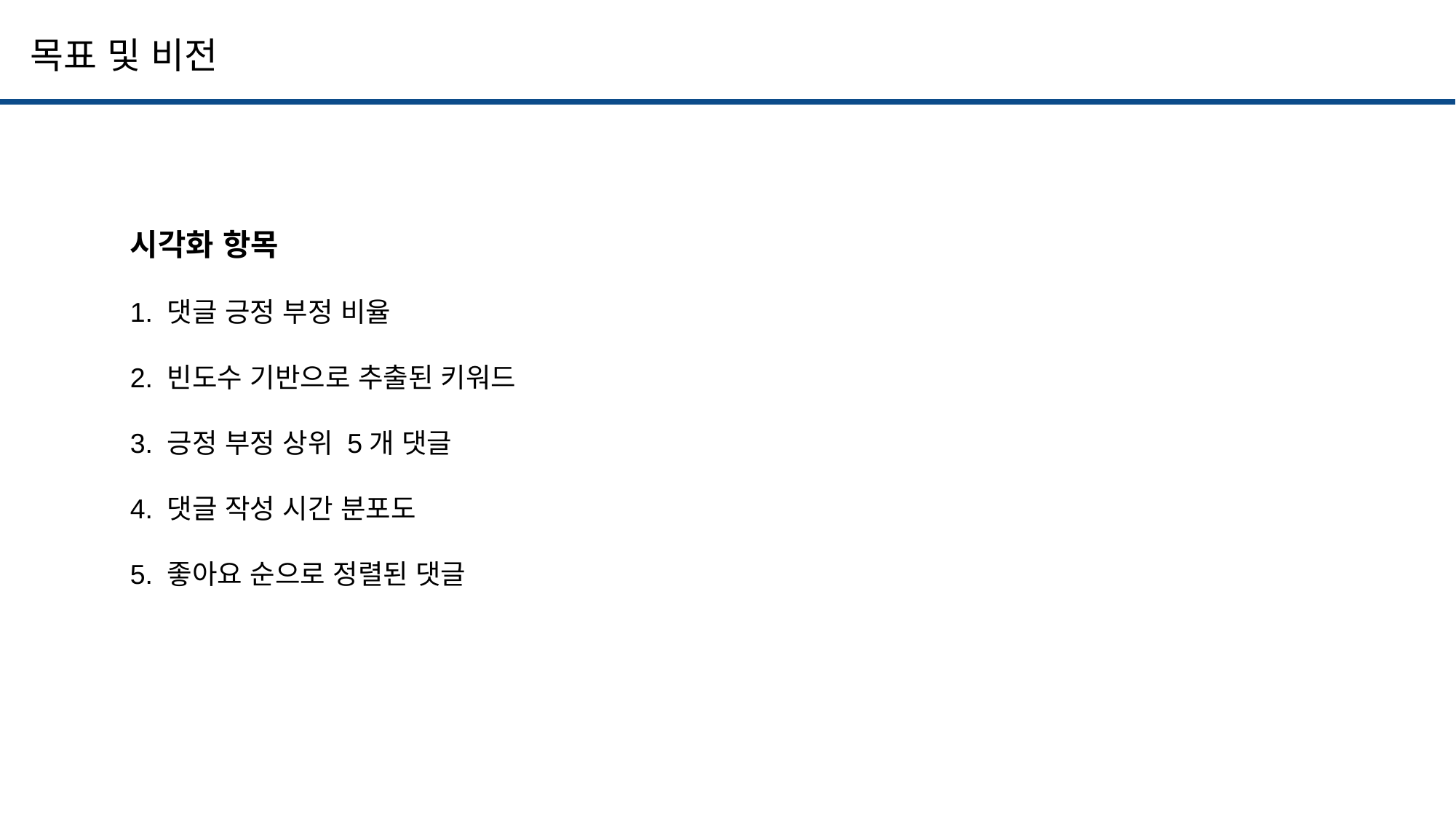

목표 및 비전
“ 해당 슬라이드의 핵심 내용을 적어주세요 ”

시각화 항목

1. 댓글 긍정 부정 비율

2. 빈도수 기반으로 추출된 키워드

3. 긍정 부정 상위 5개 댓글

4. 댓글 작성 시간 분포도

5. 좋아요 순으로 정렬된 댓글